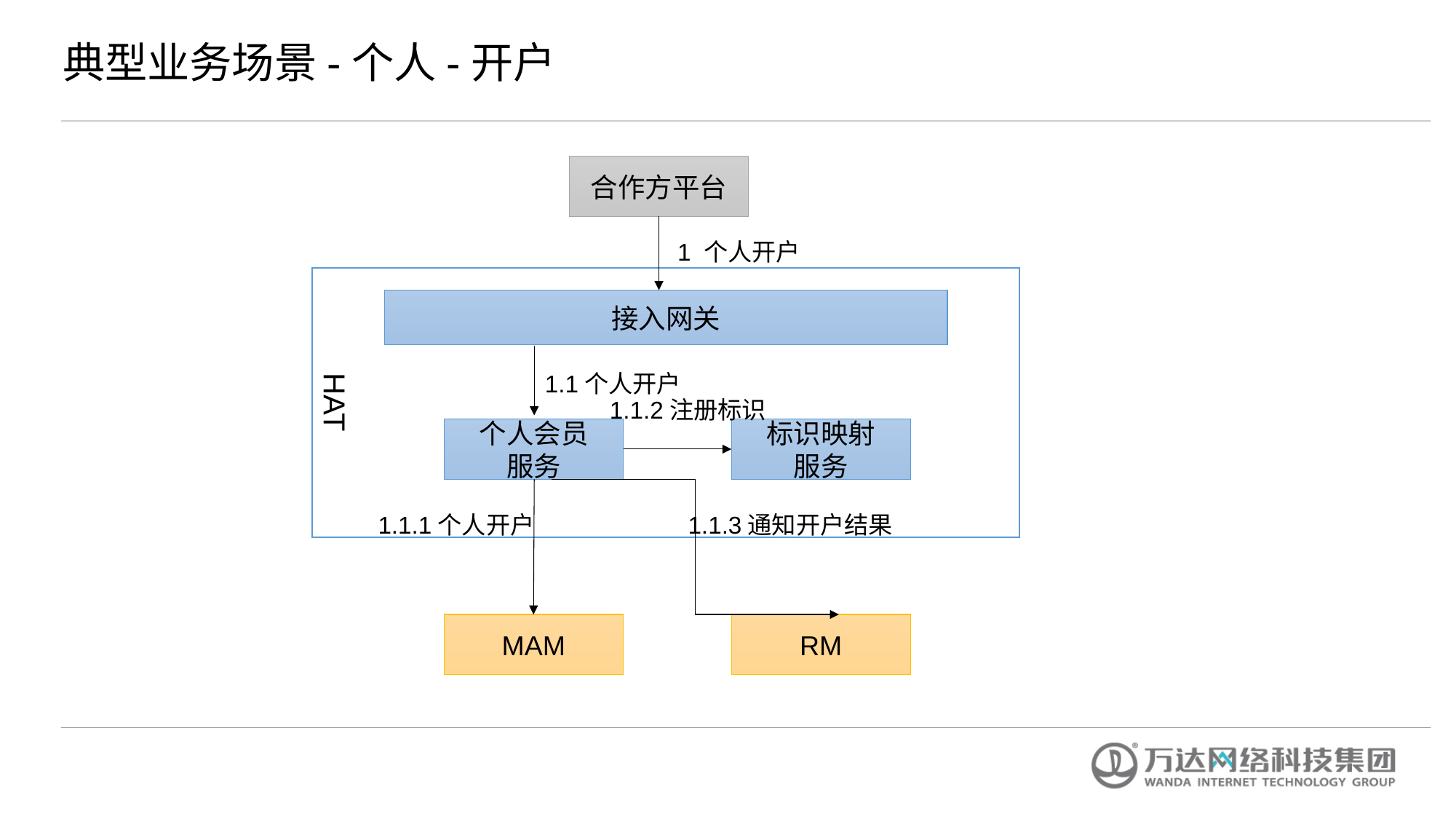

典型业务场景-个人-开户
合作方平台
1 个人开户
HAT
接入网关
1.1个人开户
1.1.2注册标识
个人会员
服务
标识映射
服务
1.1.1个人开户
1.1.3通知开户结果
MAM
RM